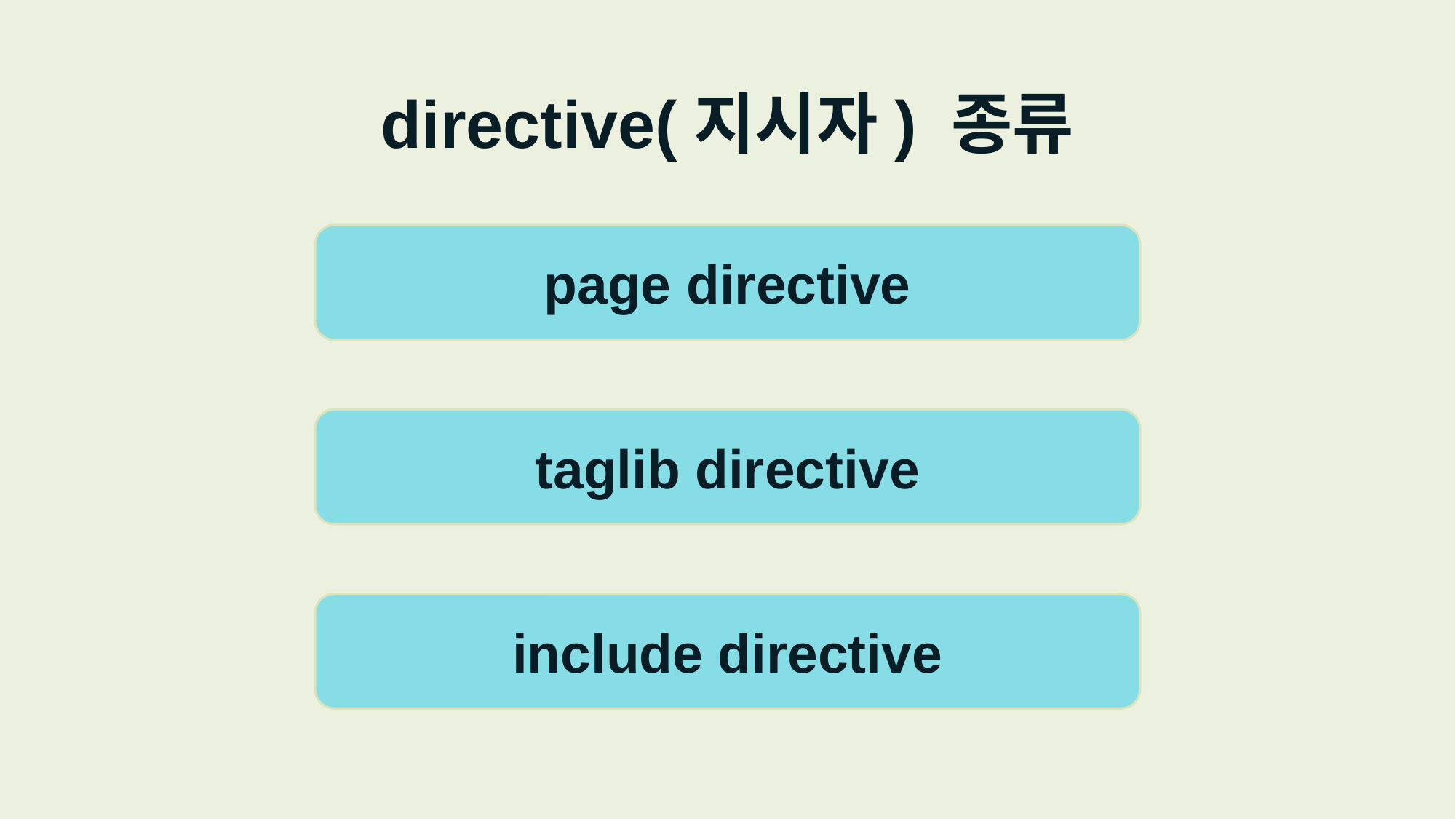

# directive(지시자) 종류
page directive
taglib directive
include directive